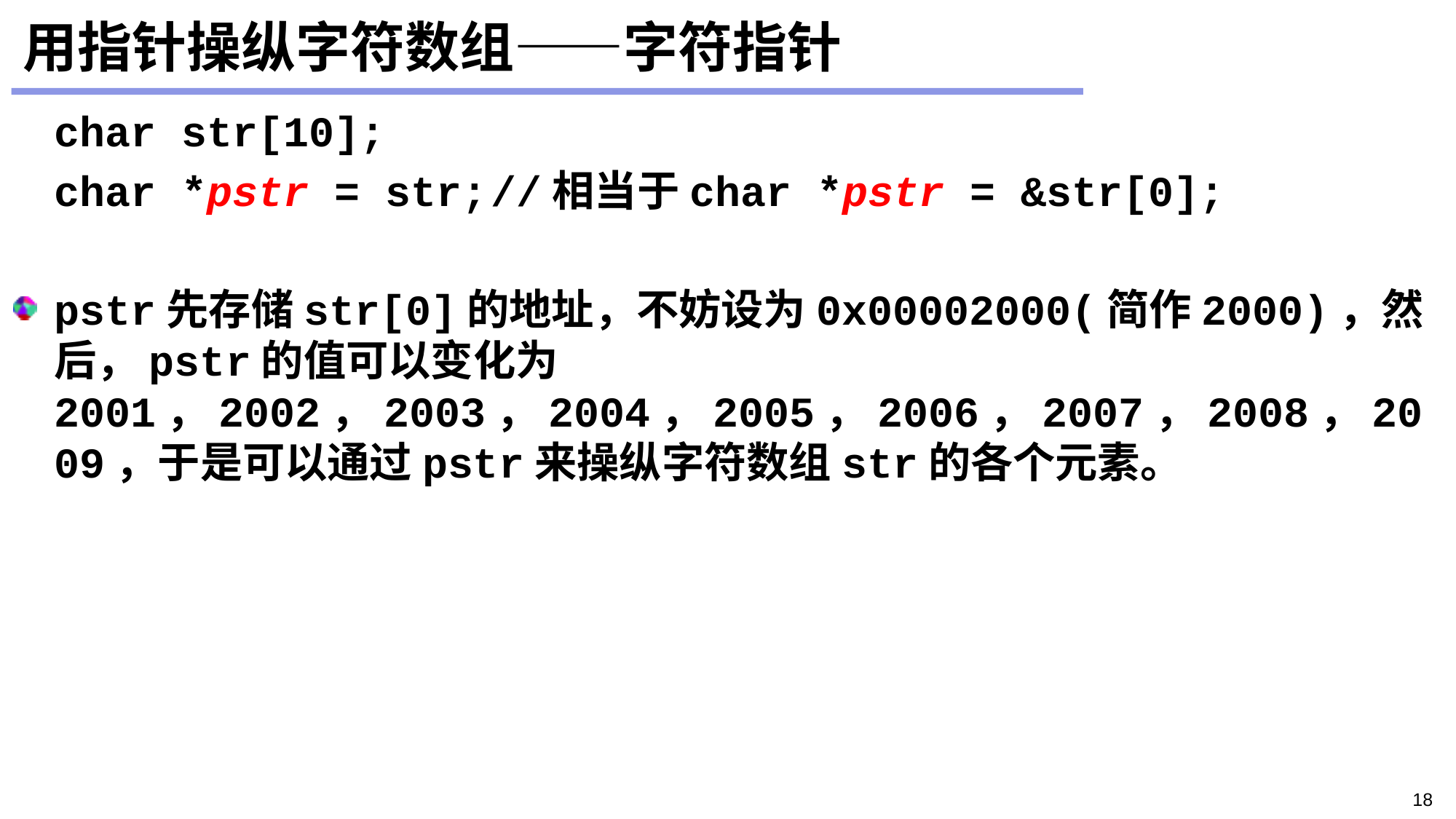

# 用指针操纵字符数组——字符指针
	char str[10];
	char *pstr = str;	//相当于char *pstr = &str[0];

pstr先存储str[0]的地址，不妨设为0x00002000(简作2000)，然后，pstr的值可以变化为2001，2002，2003，2004，2005，2006，2007，2008，2009，于是可以通过pstr来操纵字符数组str的各个元素。

18